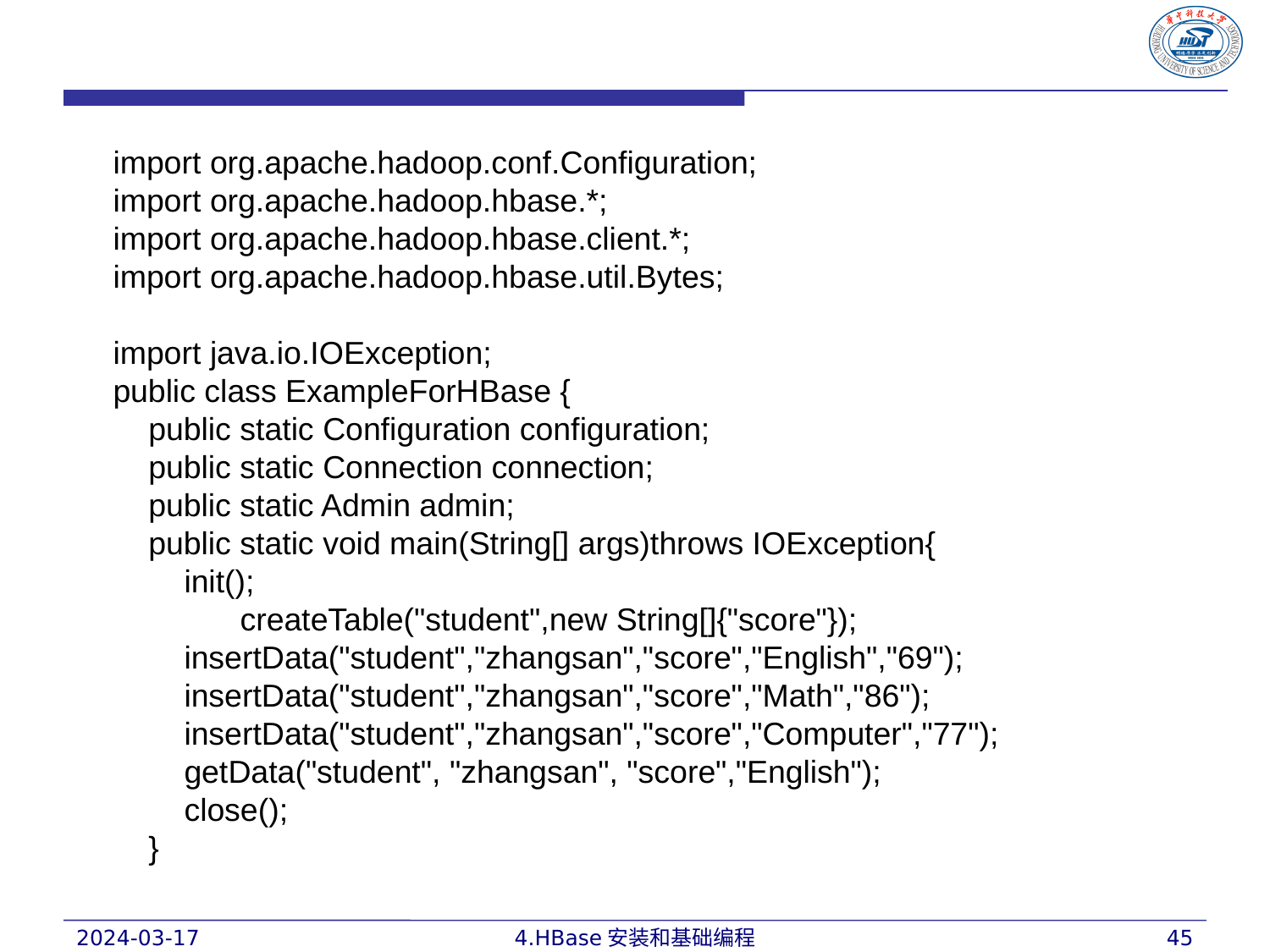

import org.apache.hadoop.conf.Configuration;
import org.apache.hadoop.hbase.*;
import org.apache.hadoop.hbase.client.*;
import org.apache.hadoop.hbase.util.Bytes;

import java.io.IOException;
public class ExampleForHBase {
    public static Configuration configuration;
    public static Connection connection;
    public static Admin admin;
    public static void main(String[] args)throws IOException{
        init();
    	createTable("student",new String[]{"score"});
        insertData("student","zhangsan","score","English","69");
        insertData("student","zhangsan","score","Math","86");
        insertData("student","zhangsan","score","Computer","77");
        getData("student", "zhangsan", "score","English");
        close();
    }

2024-03-17
4.HBase安装和基础编程
45